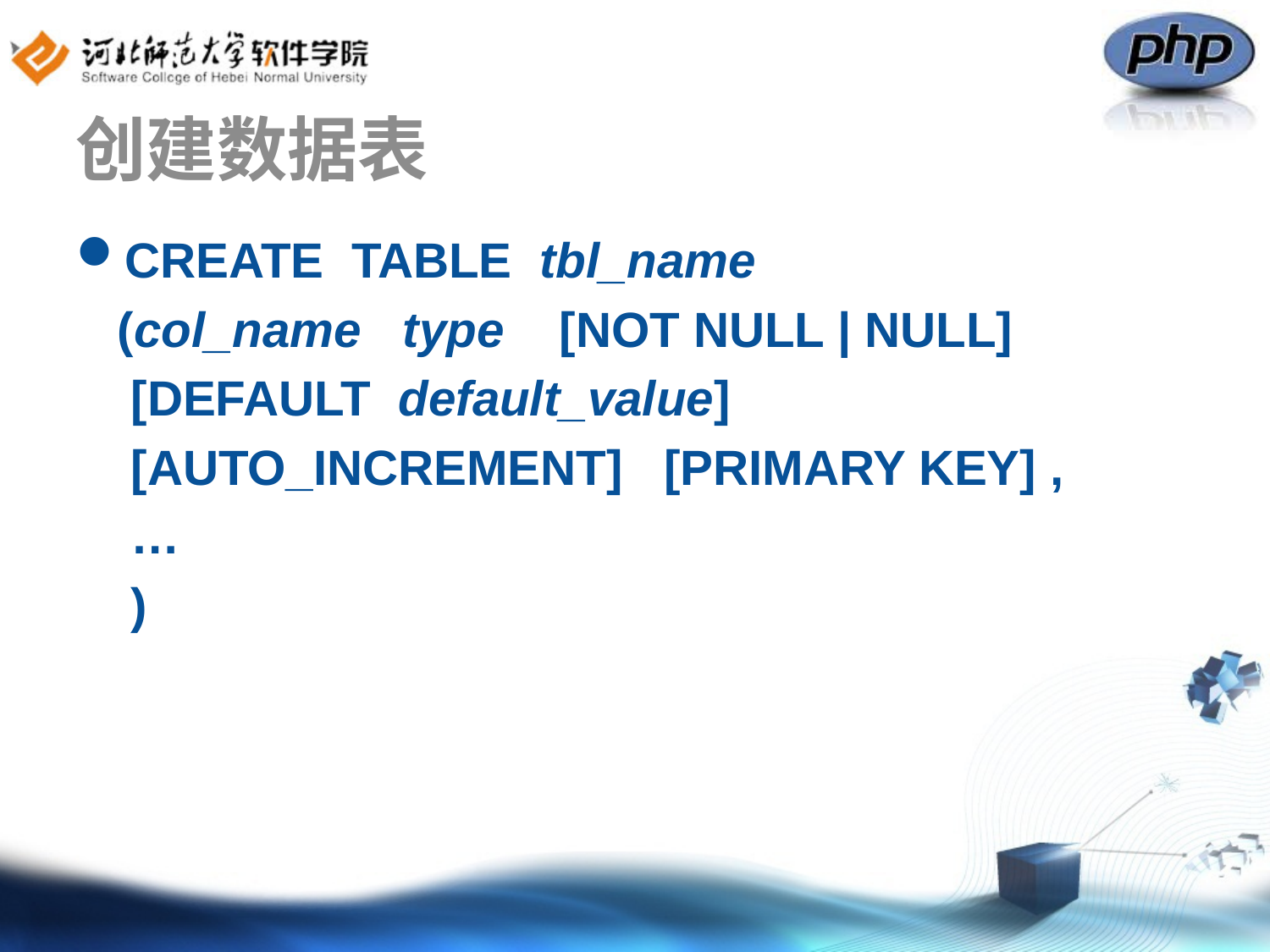

# 创建数据表
CREATE  TABLE  tbl_name
   (col_name   type    [NOT NULL | NULL]
    [DEFAULT  default_value]
    [AUTO_INCREMENT]   [PRIMARY KEY] ,
    …
    )